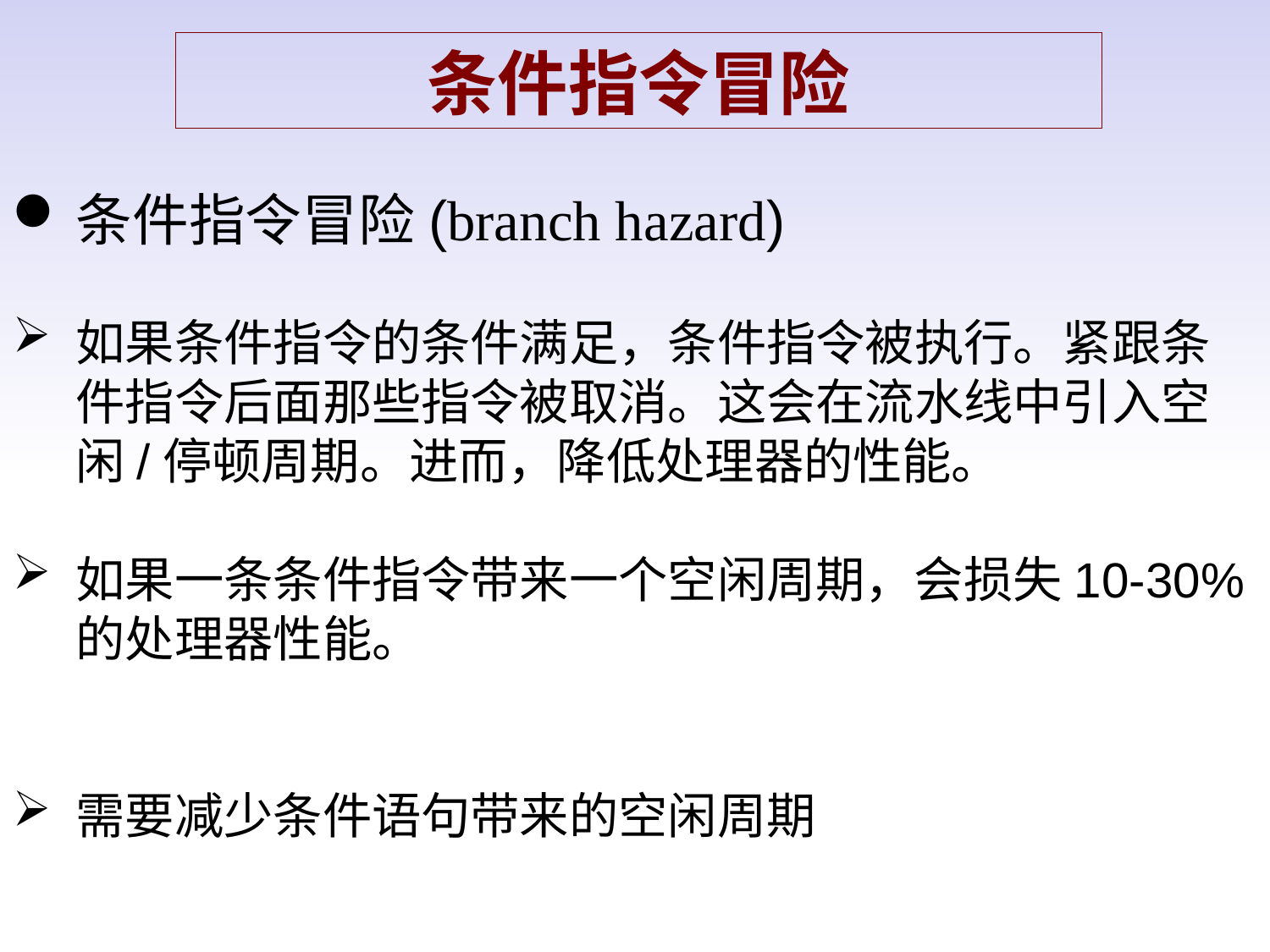

条件指令冒险
条件指令冒险(branch hazard)

如果条件指令的条件满足，条件指令被执行。紧跟条件指令后面那些指令被取消。这会在流水线中引入空闲/停顿周期。进而，降低处理器的性能。

如果一条条件指令带来一个空闲周期，会损失10-30%的处理器性能。

需要减少条件语句带来的空闲周期